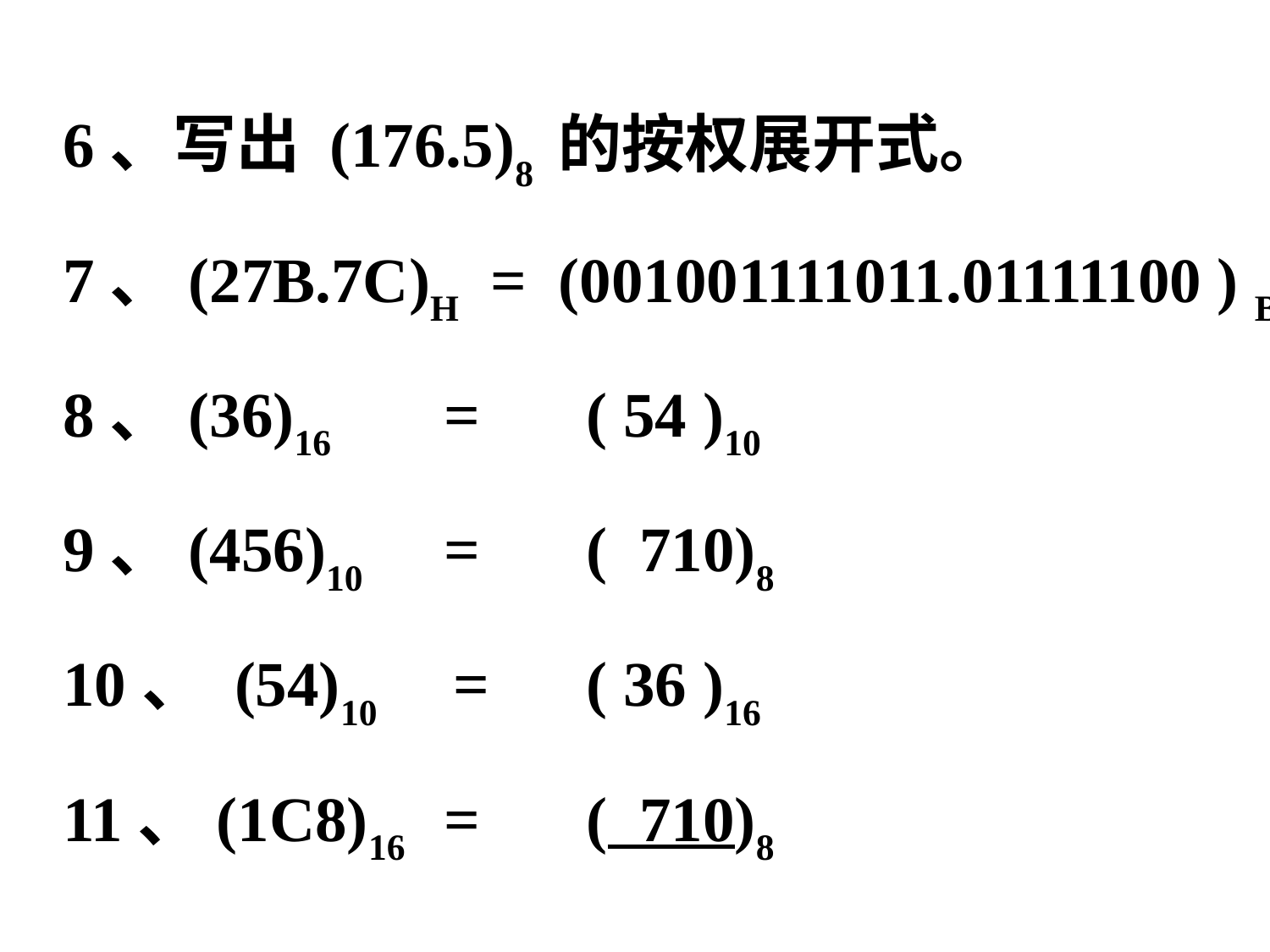

6、写出 (176.5)8 的按权展开式。
7、(27B.7C)H  =  (001001111011.01111100 ) B
8、(36)16 	=	 ( 54 )10
9、(456)10 	=	 (  710)8
10、 (54)10	 =	 ( 36 )16
11、(1C8)16 	=	 (  710)8